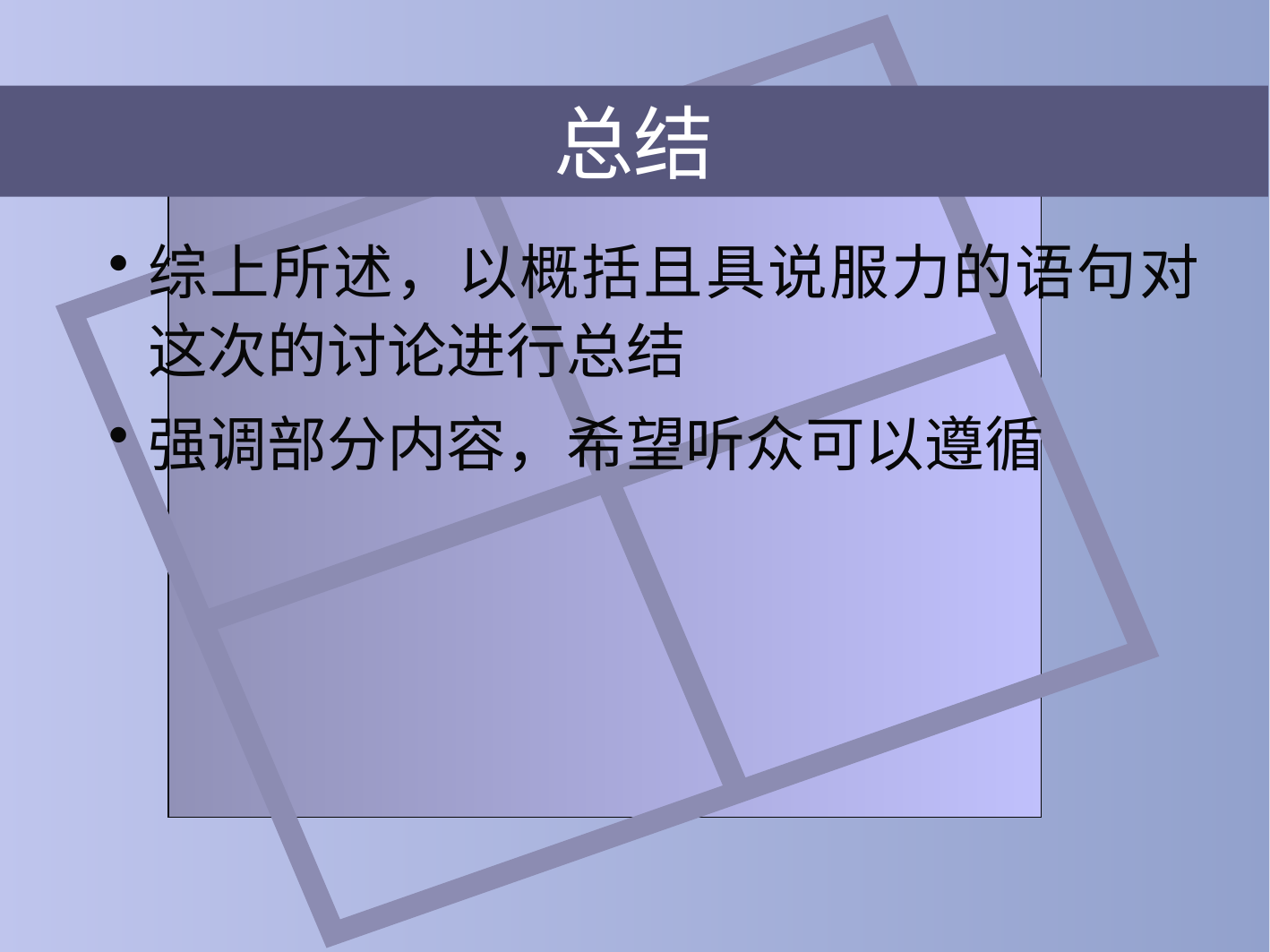

# 总结
综上所述，以概括且具说服力的语句对这次的讨论进行总结
强调部分内容，希望听众可以遵循